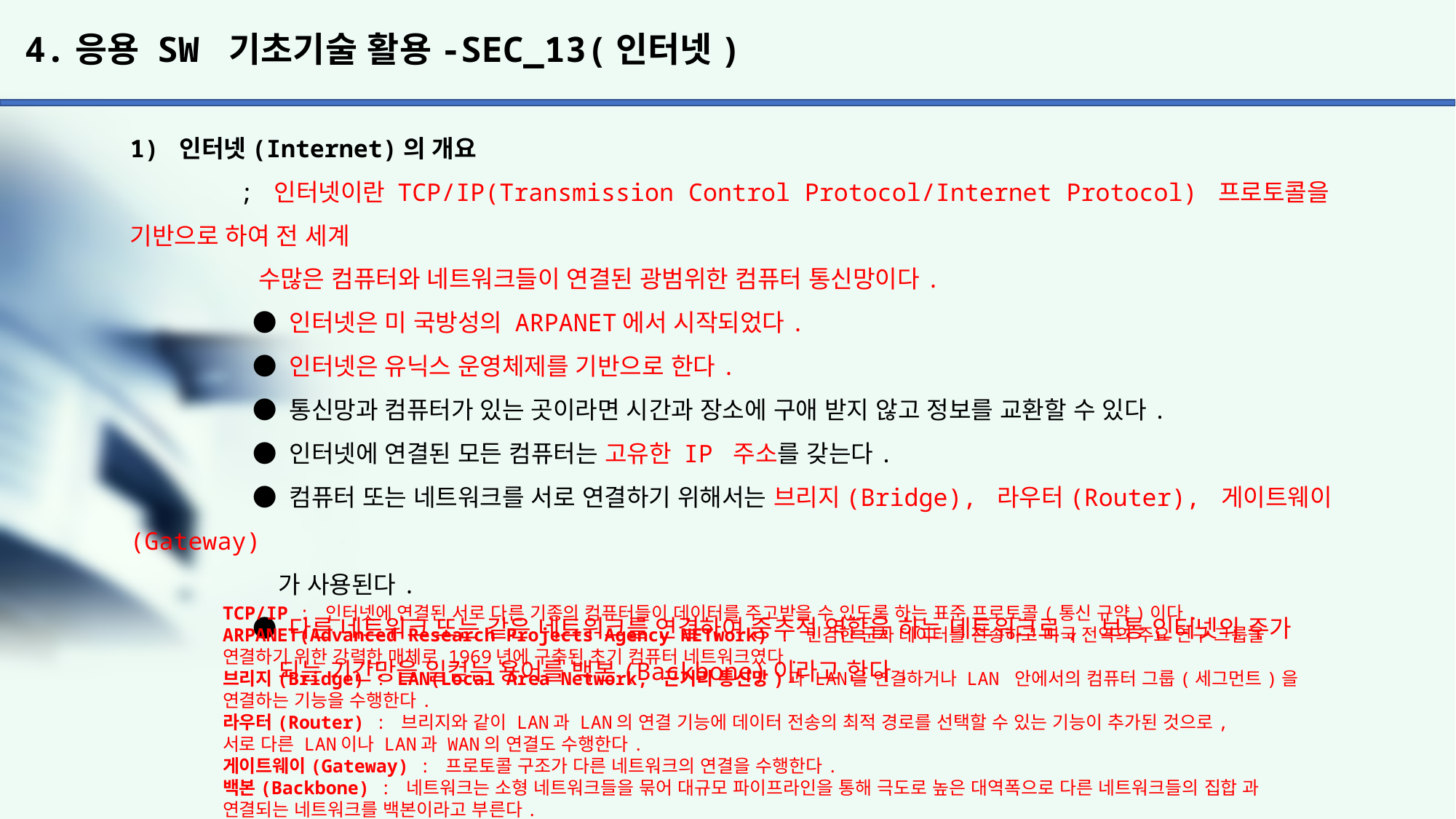

# 4.응용 SW 기초기술 활용-SEC_13(인터넷)
1) 인터넷(Internet)의 개요
	; 인터넷이란 TCP/IP(Transmission Control Protocol/Internet Protocol) 프로토콜을 기반으로 하여 전 세계
	  수많은 컴퓨터와 네트워크들이 연결된 광범위한 컴퓨터 통신망이다.
	  ● 인터넷은 미 국방성의 ARPANET에서 시작되었다.
	  ● 인터넷은 유닉스 운영체제를 기반으로 한다.
	  ● 통신망과 컴퓨터가 있는 곳이라면 시간과 장소에 구애 받지 않고 정보를 교환할 수 있다.
	  ● 인터넷에 연결된 모든 컴퓨터는 고유한 IP 주소를 갖는다.
	  ● 컴퓨터 또는 네트워크를 서로 연결하기 위해서는 브리지(Bridge), 라우터(Router), 게이트웨이(Gateway)
	     가 사용된다.
	  ● 다른 네트워크 또는 같은 네트워크를 연결하여 중추적 역할을 하는 네트워크로, 보통 인터넷의 주가
	     되는 기간망을 일컫는 용어를 백본(Backbone)이라고 한다.
TCP/IP : 인터넷에 연결된 서로 다른 기종의 컴퓨터들이 데이터를 주고받을 수 있도록 하는 표준 프로토콜(통신 규약)이다.
ARPANET(Advanced Research Projects Agency NETwork) : 민감한 군사 데이터를 전송하고 미국 전역의 주요 연구 그룹을 연결하기 위한 강력한 매체로 1969년에 구축된 초기 컴퓨터 네트워크였다.
브리지(Bridge) : LAN(Local Area Network, 근거리 통신망)과 LAN을 연결하거나 LAN 안에서의 컴퓨터 그룹(세그먼트)을 연결하는 기능을 수행한다.
라우터(Router) : 브리지와 같이 LAN과 LAN의 연결 기능에 데이터 전송의 최적 경로를 선택할 수 있는 기능이 추가된 것으로,
서로 다른 LAN이나 LAN과 WAN의 연결도 수행한다.
게이트웨이(Gateway) : 프로토콜 구조가 다른 네트워크의 연결을 수행한다.
백본(Backbone) : 네트워크는 소형 네트워크들을 묶어 대규모 파이프라인을 통해 극도로 높은 대역폭으로 다른 네트워크들의 집합 과 연결되는 네트워크를 백본이라고 부른다.